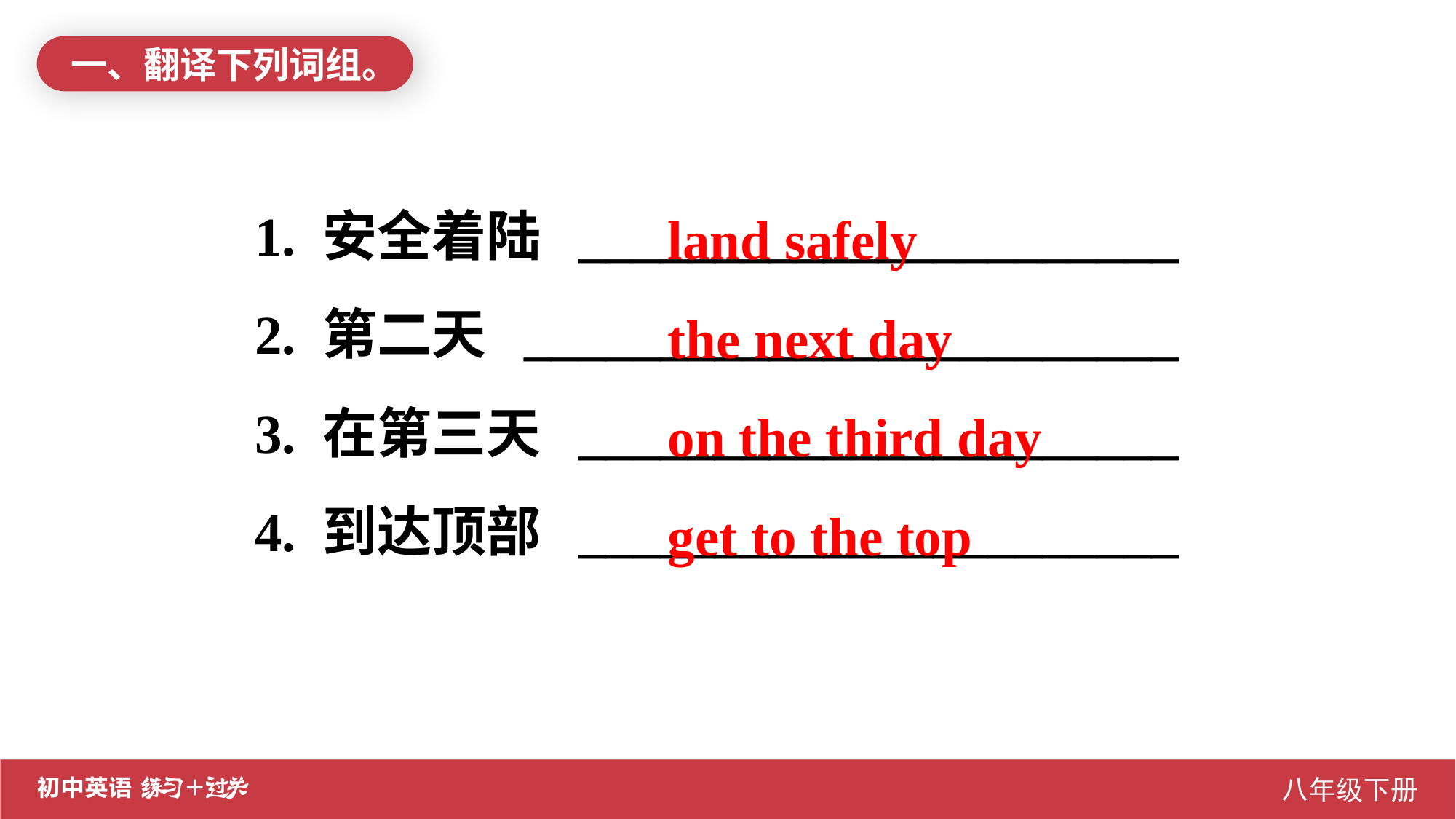

一、翻译下列词组。
1. 安全着陆  ______________________
2. 第二天  ________________________
3. 在第三天  ______________________
4. 到达顶部  ______________________
land safely
the next day
on the third day
get to the top